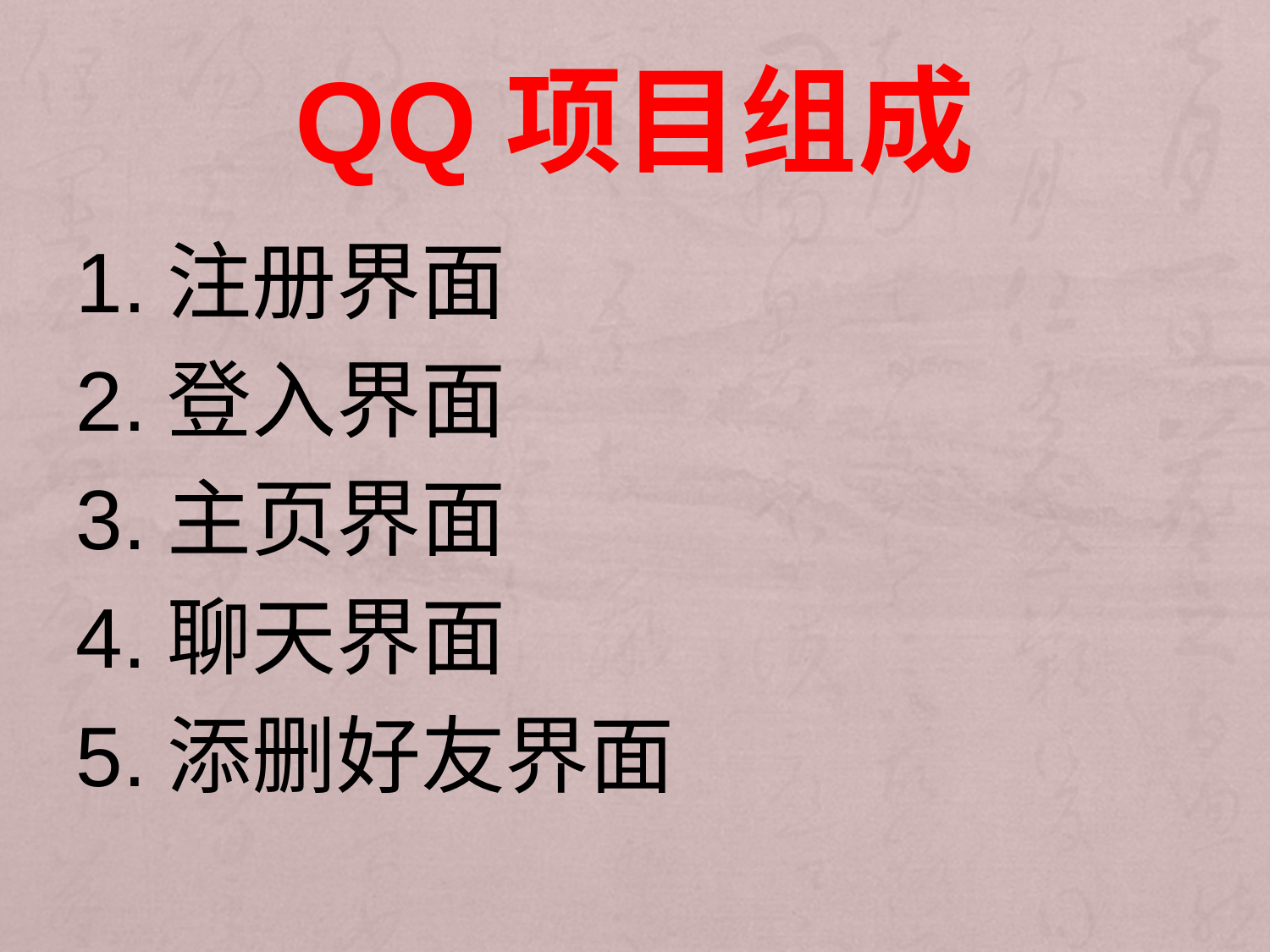

# Qq项目组成
1.注册界面
2.登入界面
3.主页界面
4.聊天界面
5.添删好友界面